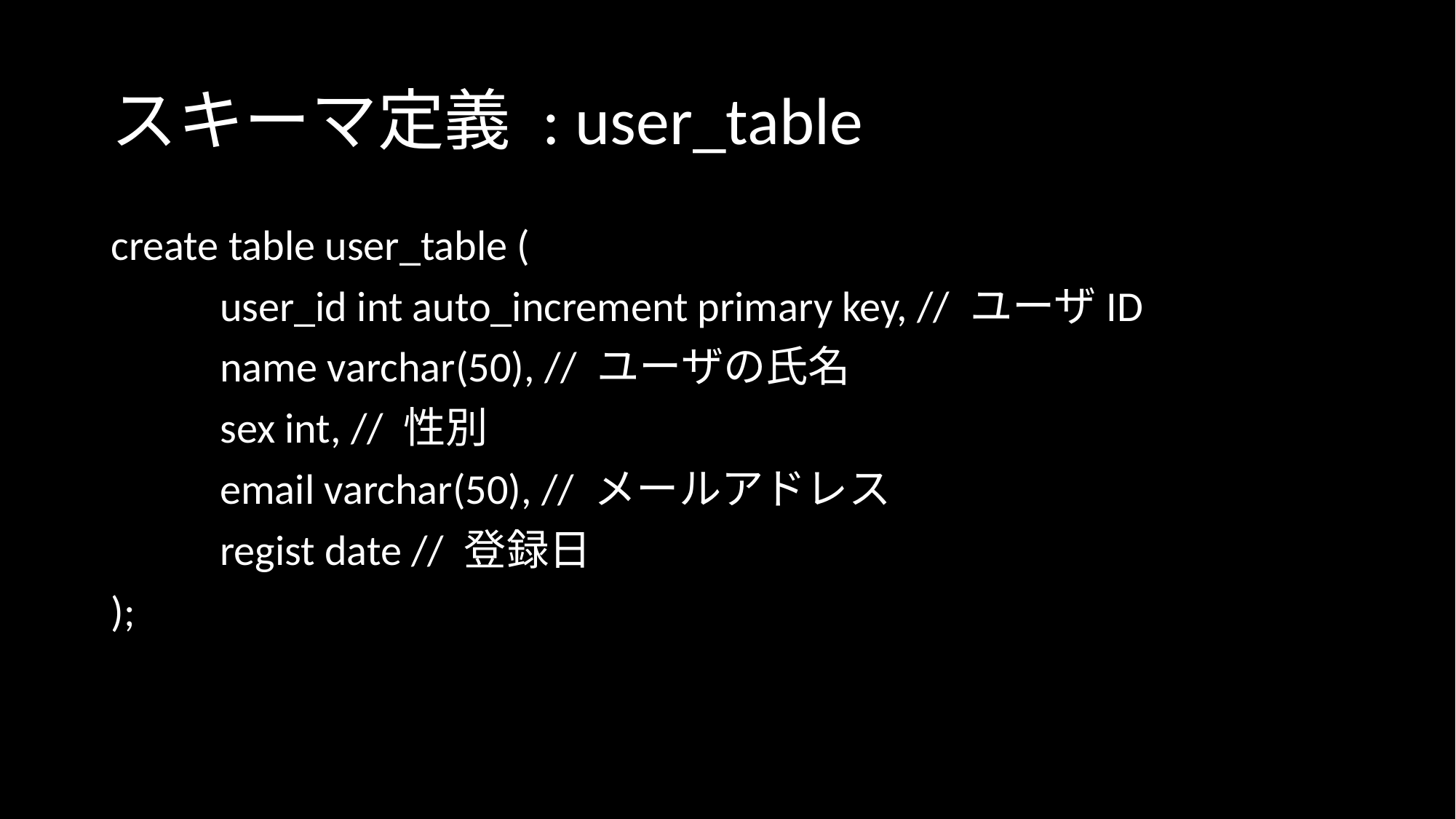

# スキーマ定義 : user_table
create table user_table (
	user_id int auto_increment primary key, // ユーザID
	name varchar(50), // ユーザの氏名
	sex int, // 性別
	email varchar(50), // メールアドレス
	regist date // 登録日
);